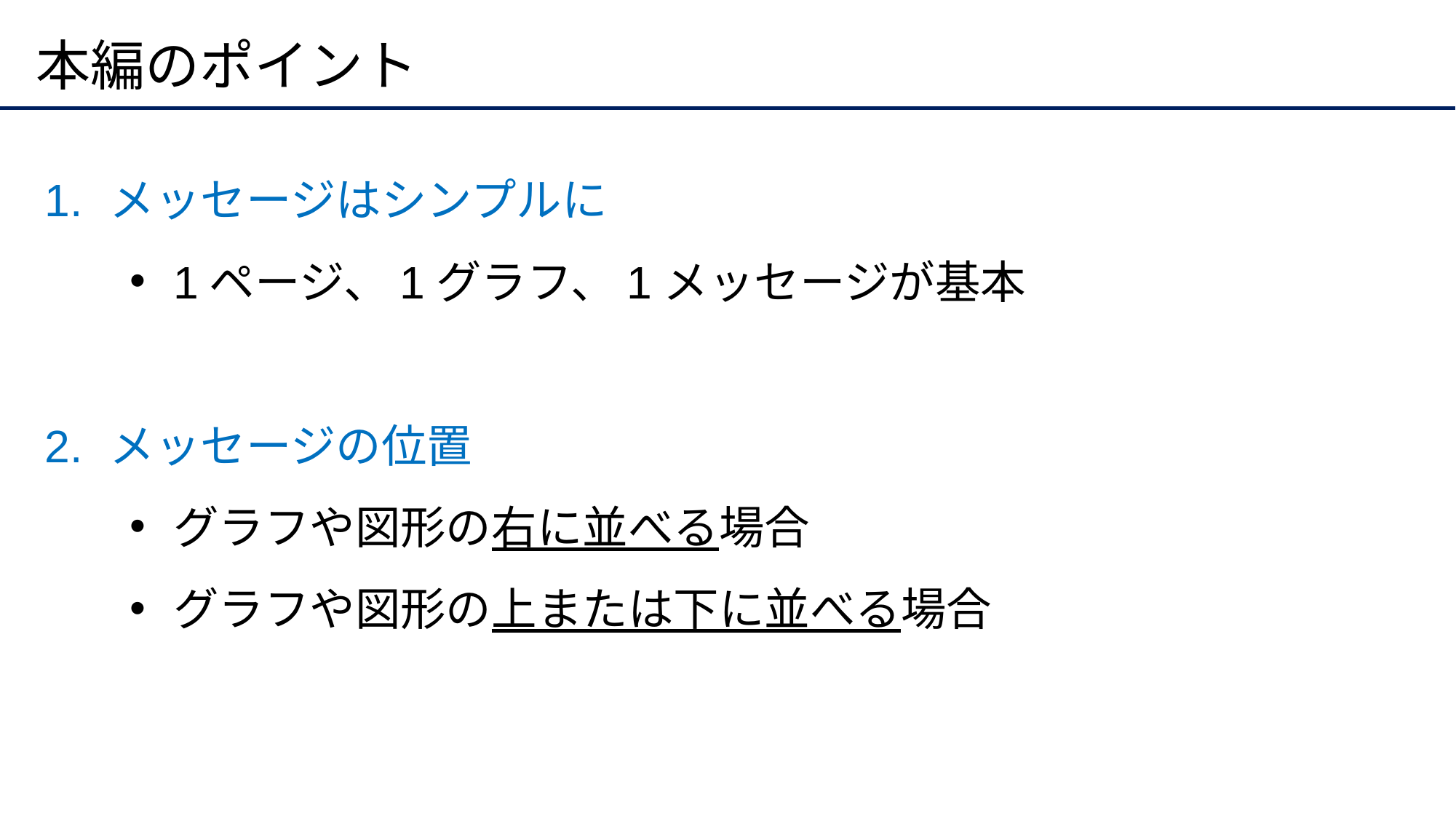

# 本編のポイント
メッセージはシンプルに
1ページ、1グラフ、1メッセージが基本

メッセージの位置
グラフや図形の右に並べる場合
グラフや図形の上または下に並べる場合